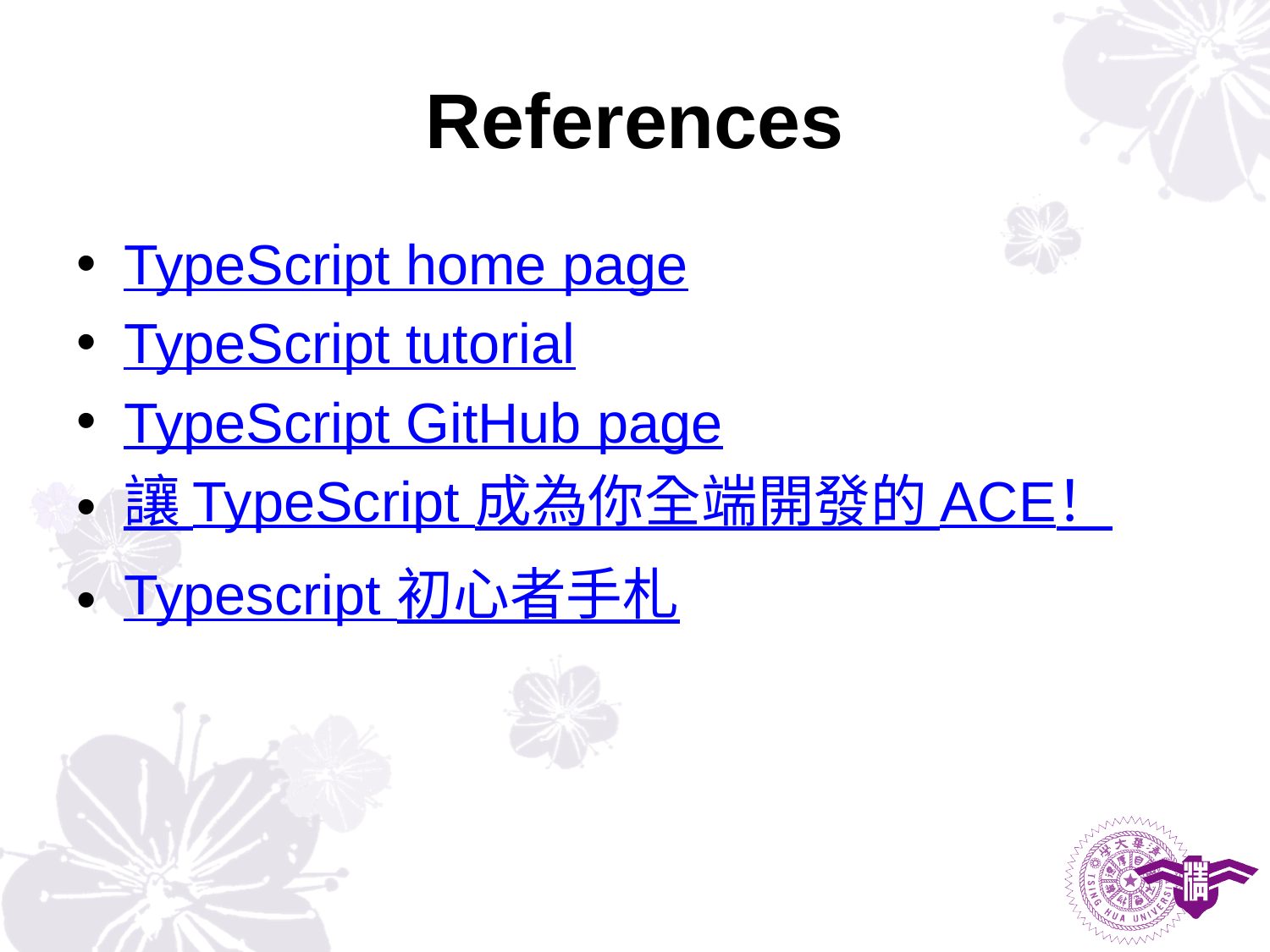

# References
TypeScript home page
TypeScript tutorial
TypeScript GitHub page
讓 TypeScript 成為你全端開發的 ACE！
Typescript 初心者手札